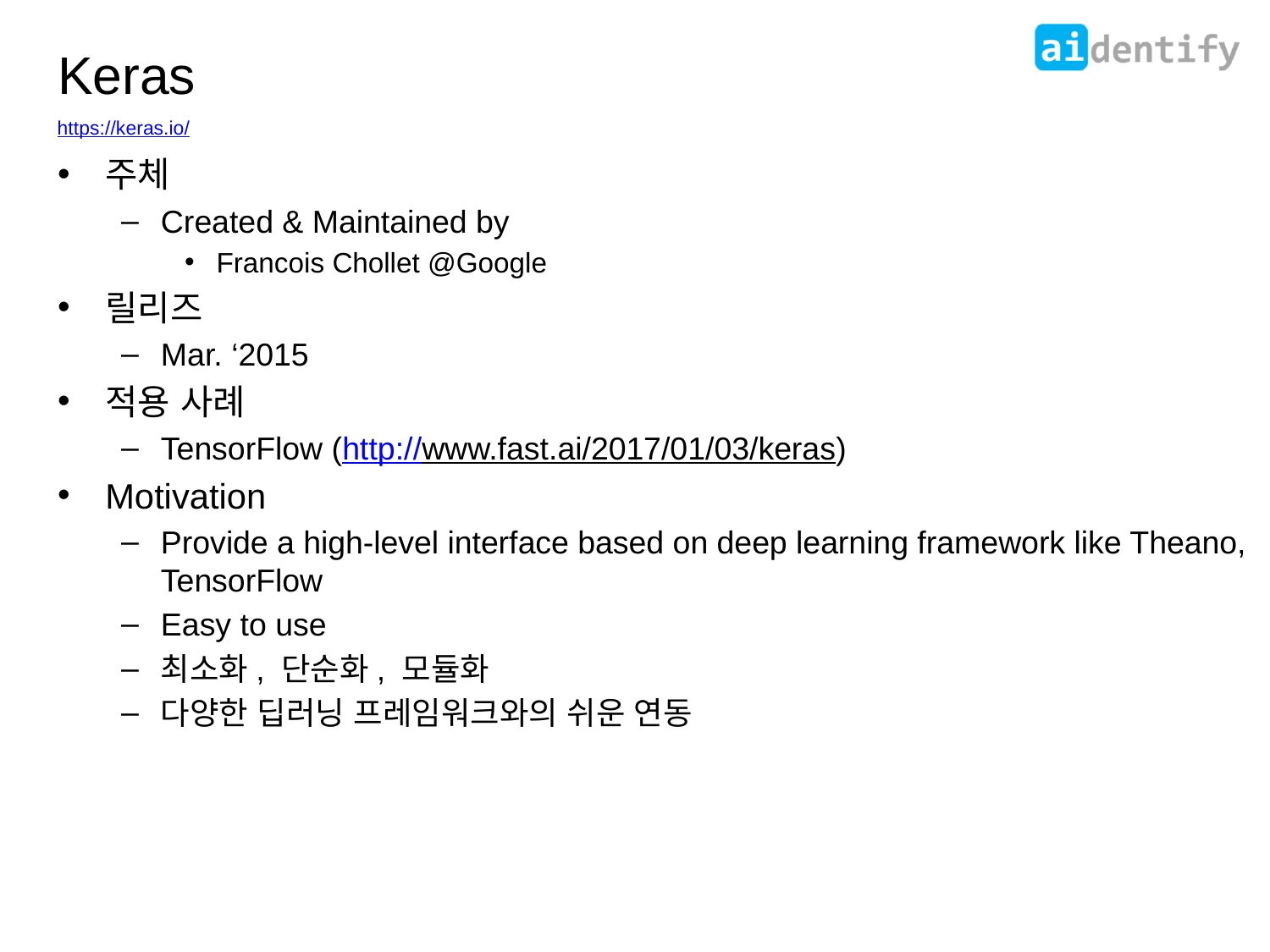

# Keras
https://keras.io/
주체
Created & Maintained by
Francois Chollet @Google
릴리즈
Mar. ‘2015
적용 사례
TensorFlow (http://www.fast.ai/2017/01/03/keras)
Motivation
Provide a high-level interface based on deep learning framework like Theano, TensorFlow
Easy to use
최소화, 단순화, 모듈화
다양한 딥러닝 프레임워크와의 쉬운 연동